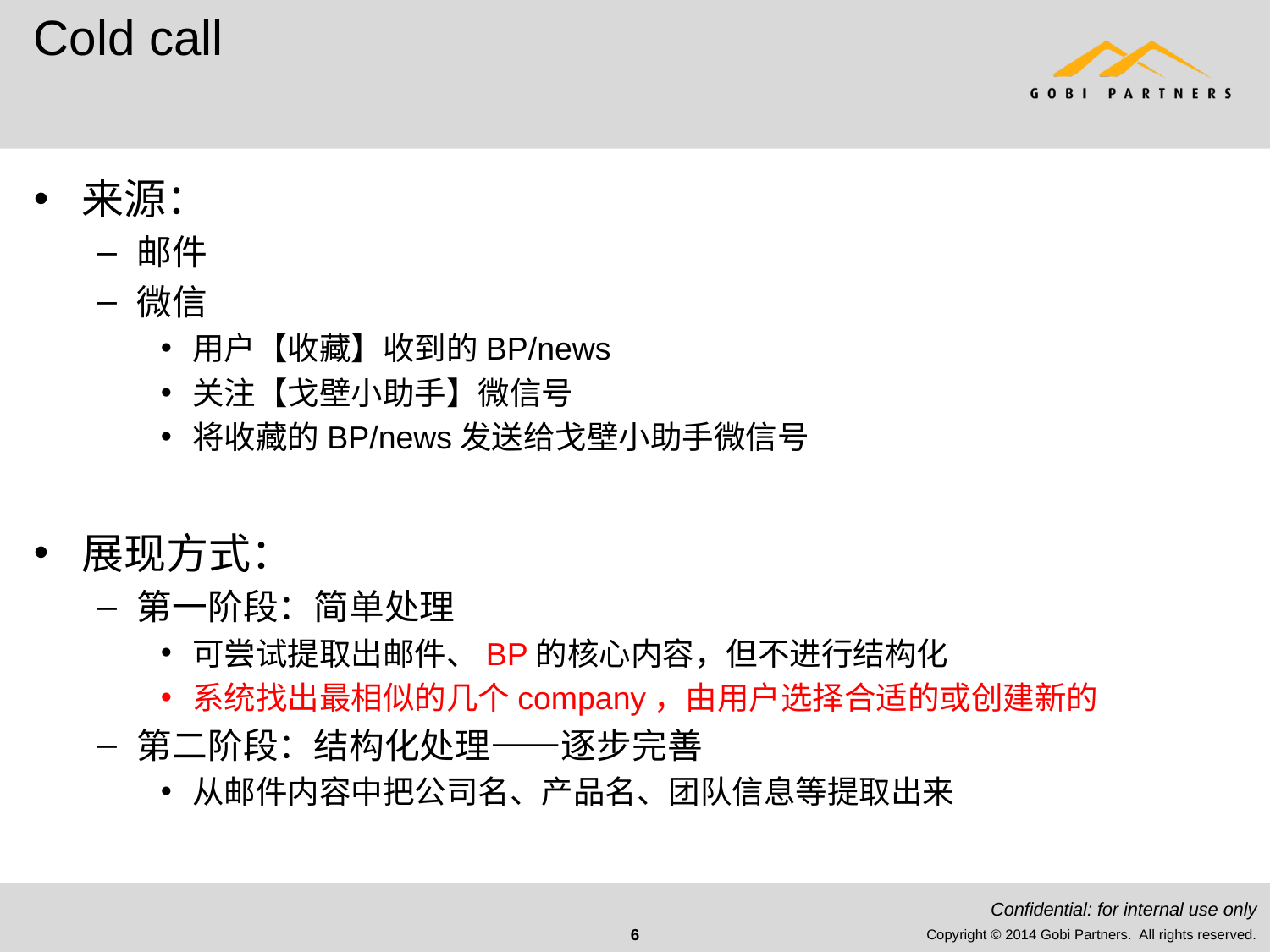

# Cold call
来源：
邮件
微信
用户【收藏】收到的BP/news
关注【戈壁小助手】微信号
将收藏的BP/news发送给戈壁小助手微信号

展现方式：
第一阶段：简单处理
可尝试提取出邮件、BP的核心内容，但不进行结构化
系统找出最相似的几个company，由用户选择合适的或创建新的
第二阶段：结构化处理——逐步完善
从邮件内容中把公司名、产品名、团队信息等提取出来